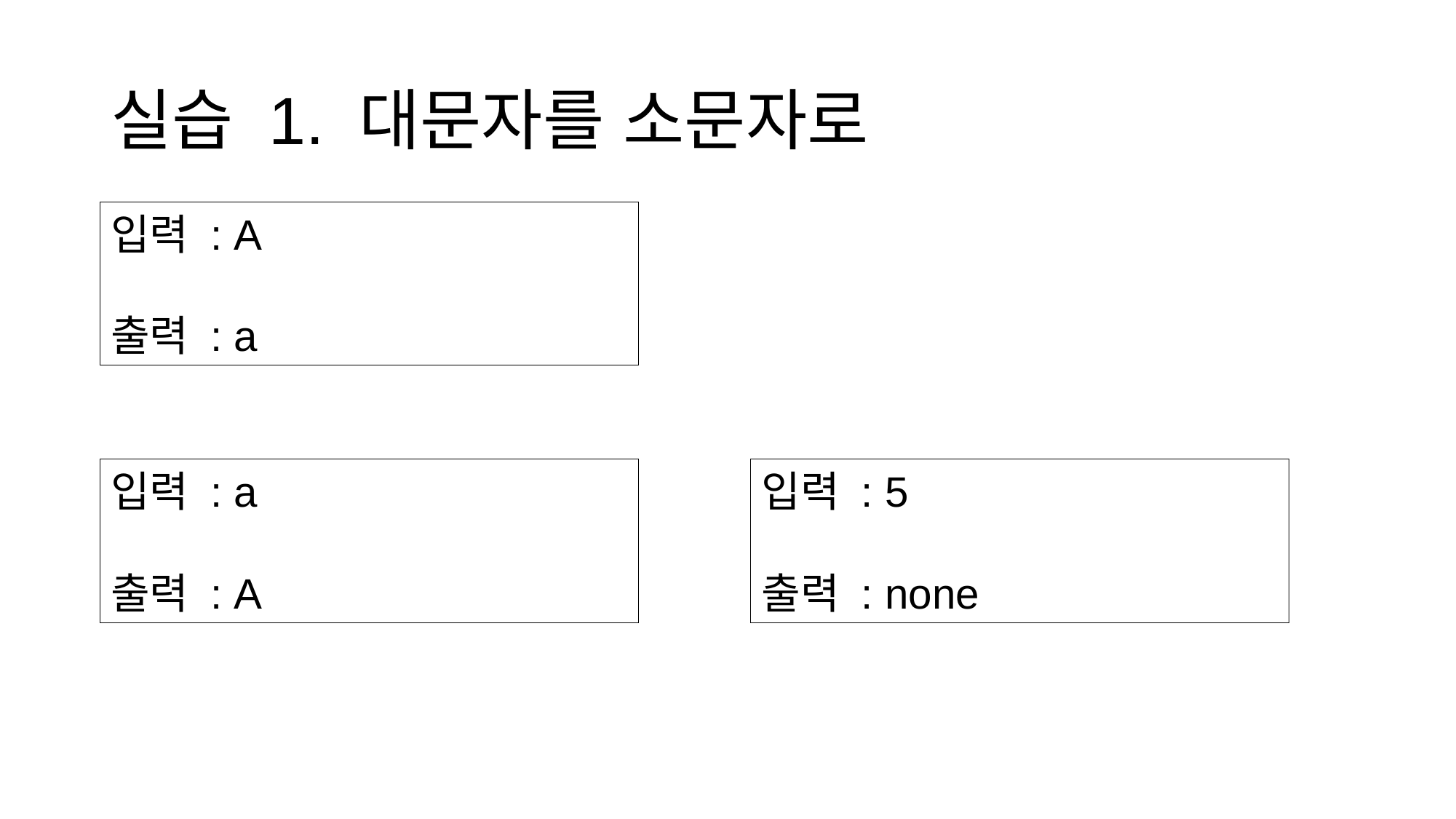

# 실습 1. 대문자를 소문자로
입력 : A

출력 : a
입력 : a

출력 : A
입력 : 5

출력 : none